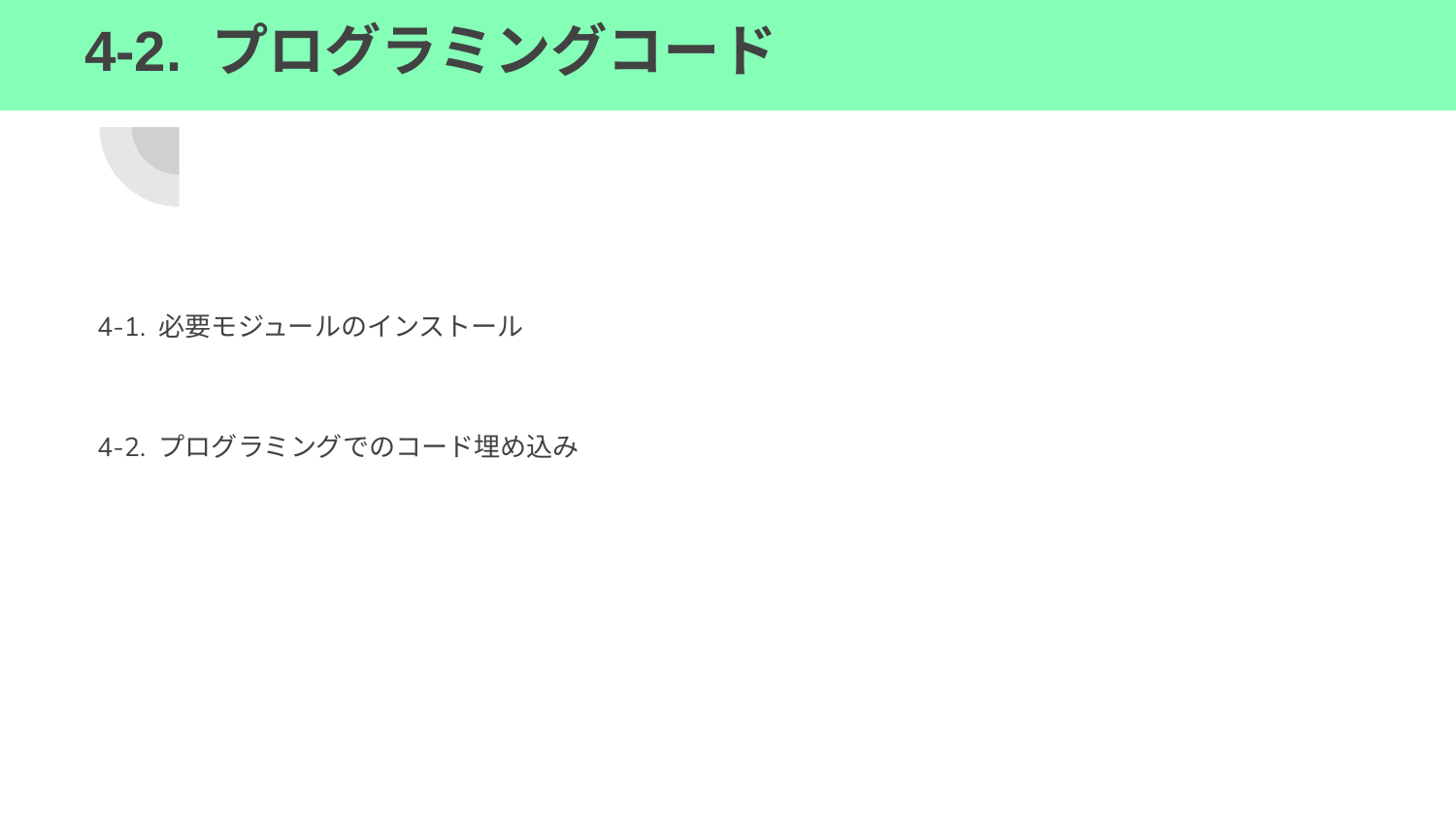

# 4-2. プログラミングコード

4-1. 必要モジュールのインストール

4-2. プログラミングでのコード埋め込み